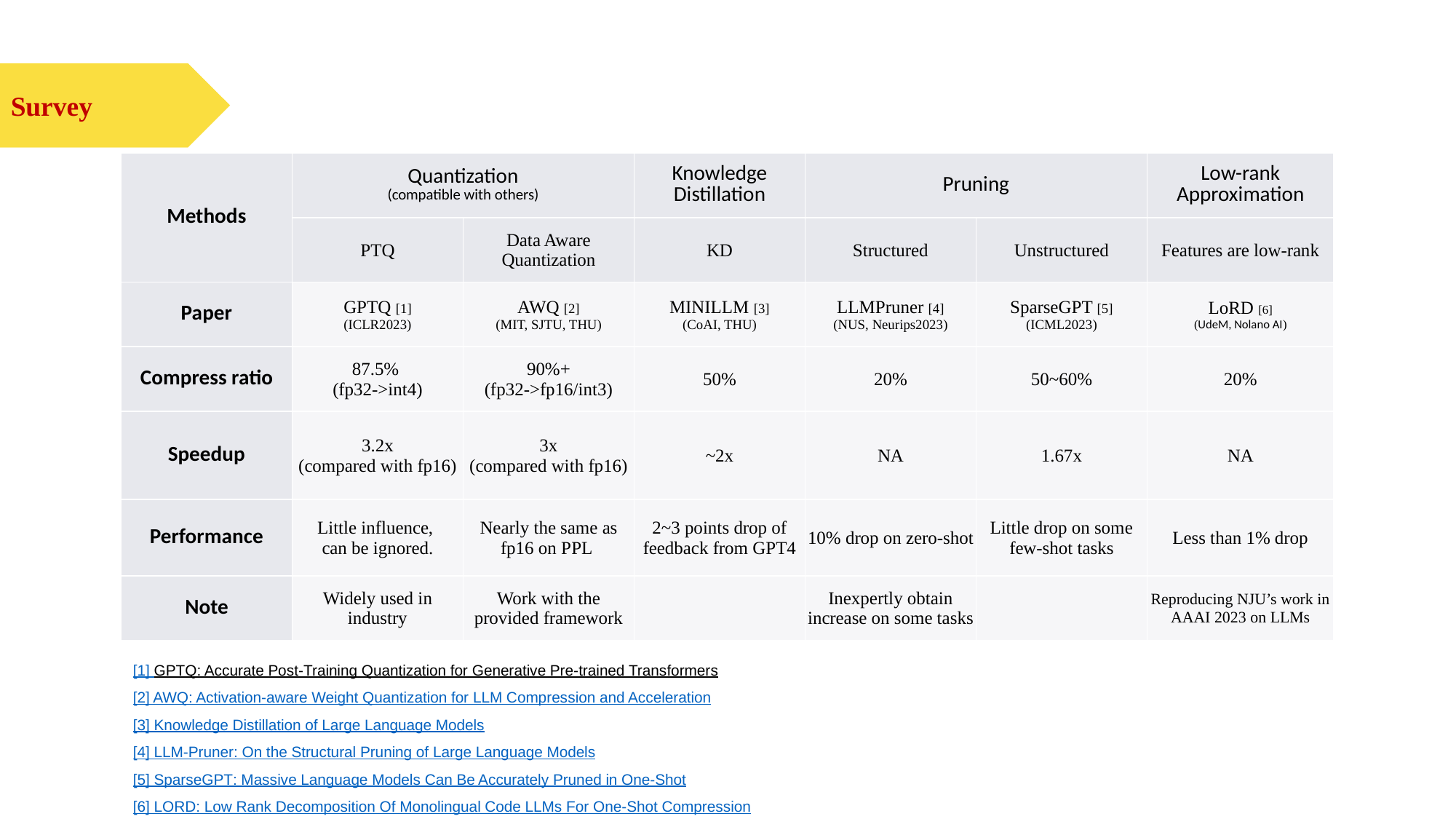

CPU设计
Survey
| Methods | Quantization (compatible with others) |  | Knowledge Distillation | Pruning |  | Low-rank Approximation |
| --- | --- | --- | --- | --- | --- | --- |
|  | PTQ | Data Aware Quantization | KD | Structured | Unstructured | Features are low-rank |
| Paper | GPTQ [1] (ICLR2023) | AWQ [2] (MIT, SJTU, THU) | MINILLM [3] (CoAI, THU) | LLMPruner [4] (NUS, Neurips2023) | SparseGPT [5] (ICML2023) | LoRD [6] (UdeM, Nolano AI) |
| Compress ratio | 87.5% (fp32->int4) | 90%+ (fp32->fp16/int3) | 50% | 20% | 50~60% | 20% |
| Speedup | 3.2x (compared with fp16) | 3x (compared with fp16) | ~2x | NA | 1.67x | NA |
| Performance | Little influence, can be ignored. | Nearly the same as fp16 on PPL | 2~3 points drop of feedback from GPT4 | 10% drop on zero-shot | Little drop on some few-shot tasks | Less than 1% drop |
| Note | Widely used in industry | Work with the provided framework |  | Inexpertly obtain increase on some tasks |  | Reproducing NJU’s work in AAAI 2023 on LLMs |
[1] GPTQ: Accurate Post-Training Quantization for Generative Pre-trained Transformers
[2] AWQ: Activation-aware Weight Quantization for LLM Compression and Acceleration
[3] Knowledge Distillation of Large Language Models
[4] LLM-Pruner: On the Structural Pruning of Large Language Models
[5] SparseGPT: Massive Language Models Can Be Accurately Pruned in One-Shot
[6] LORD: Low Rank Decomposition Of Monolingual Code LLMs For One-Shot Compression